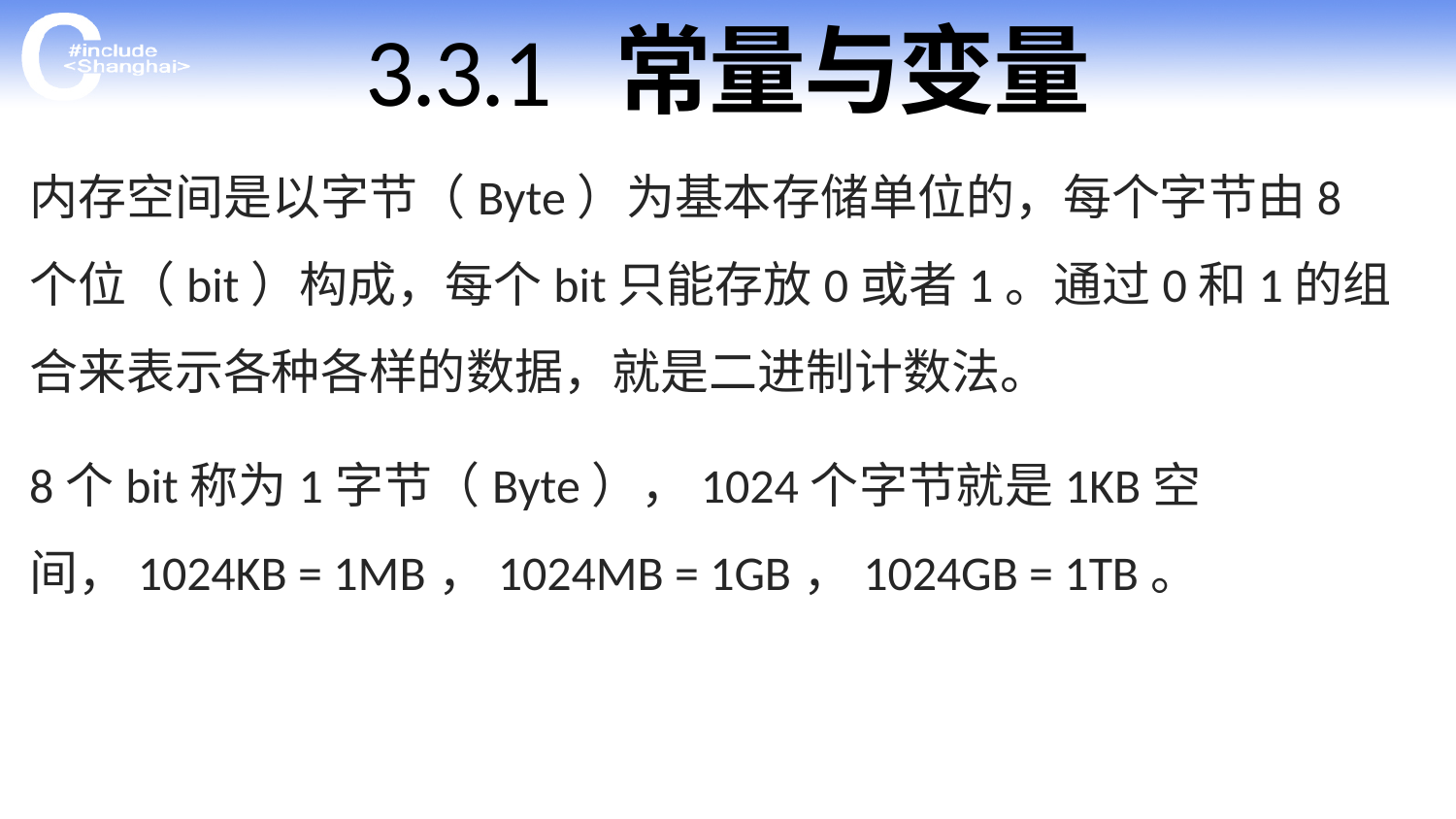

# 3.3.1  常量与变量
内存空间是以字节（Byte）为基本存储单位的，每个字节由8个位（bit）构成，每个bit只能存放0或者1。通过0和1的组合来表示各种各样的数据，就是二进制计数法。
8个bit称为1字节（Byte），1024个字节就是1KB空间，1024KB = 1MB，1024MB = 1GB，1024GB = 1TB。